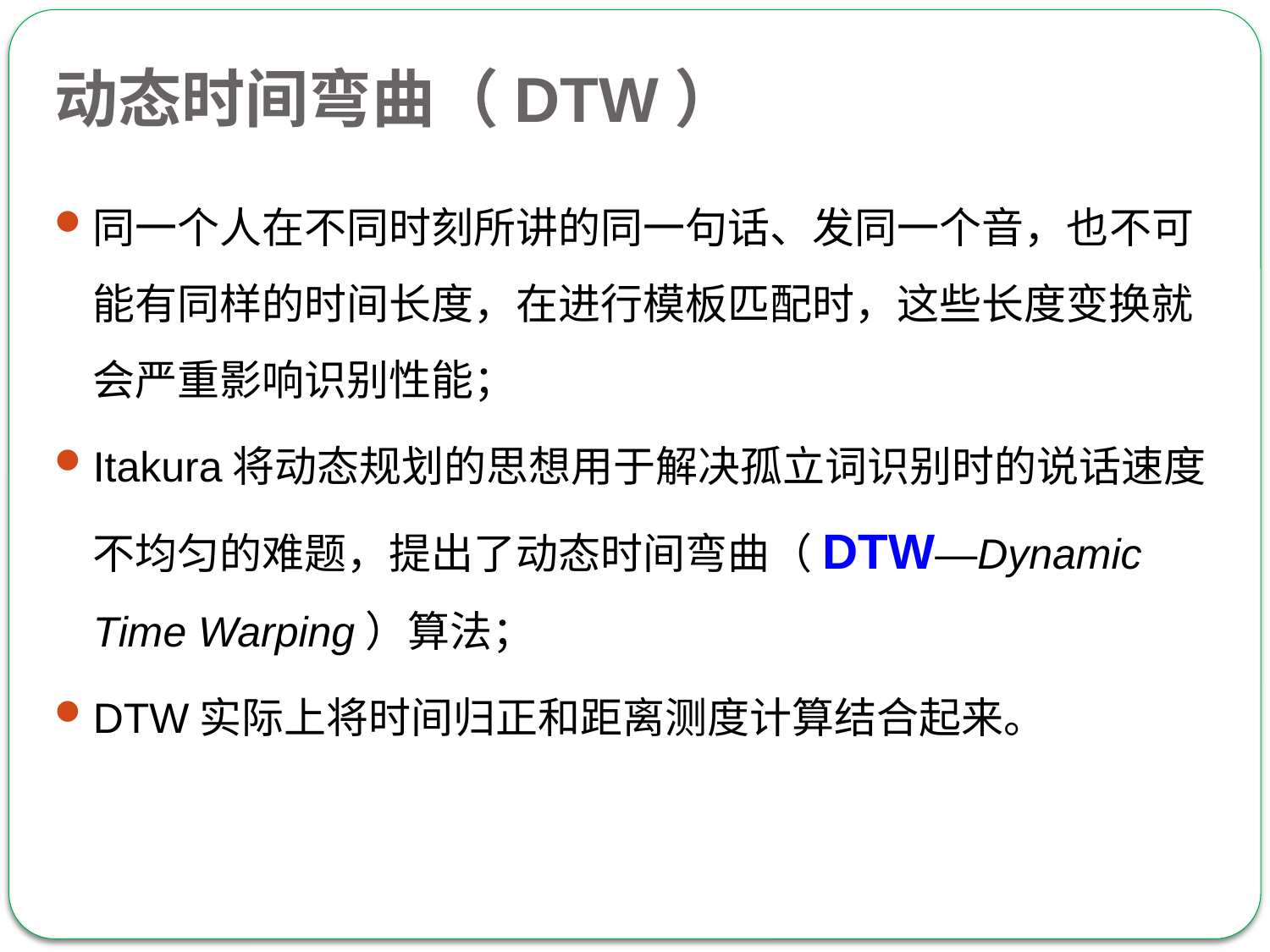

# 动态时间弯曲（DTW）
同一个人在不同时刻所讲的同一句话、发同一个音，也不可能有同样的时间长度，在进行模板匹配时，这些长度变换就会严重影响识别性能；
Itakura将动态规划的思想用于解决孤立词识别时的说话速度不均匀的难题，提出了动态时间弯曲（DTW—Dynamic Time Warping）算法；
DTW实际上将时间归正和距离测度计算结合起来。